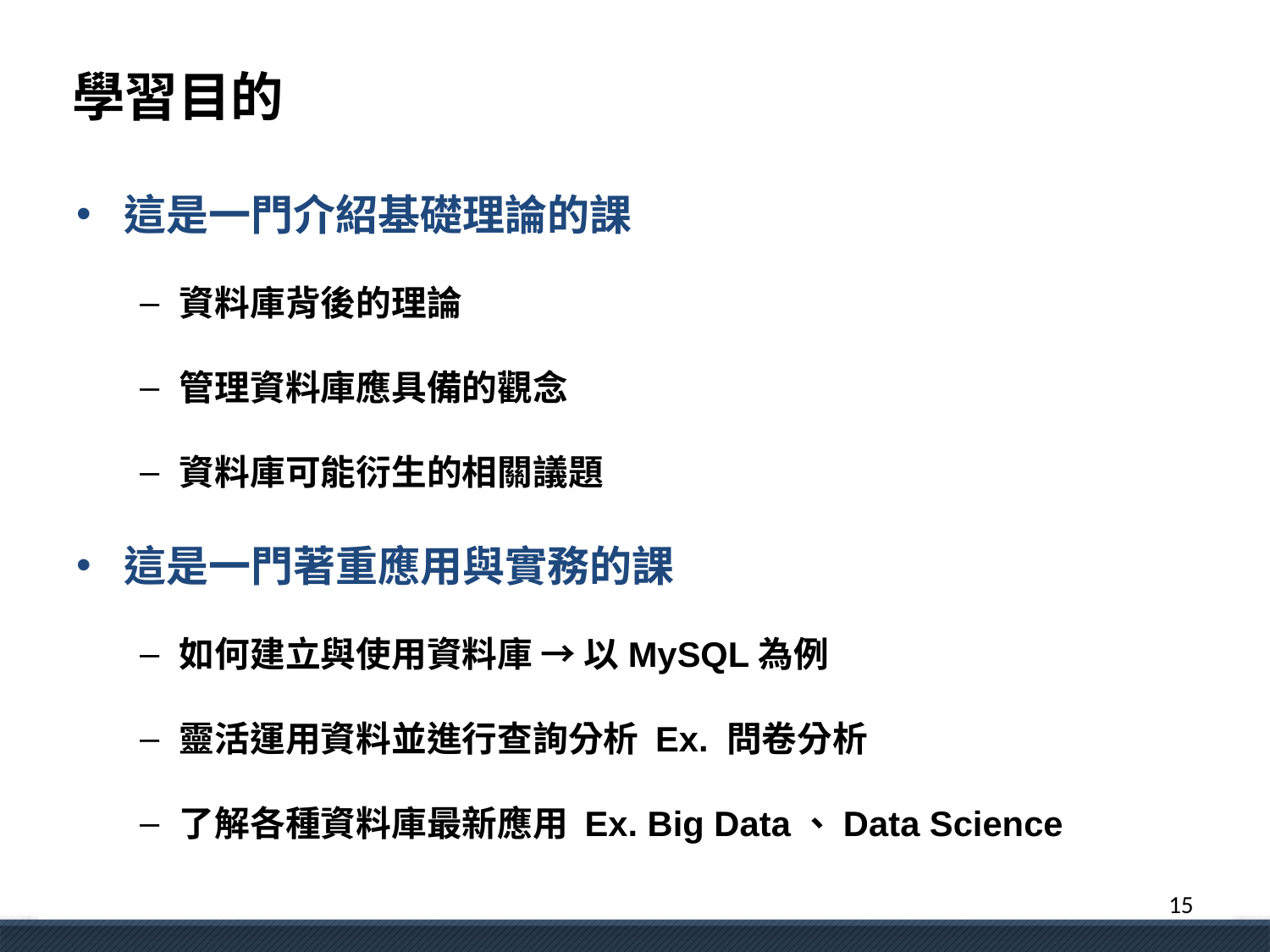

# 學習目的
這是一門介紹基礎理論的課
資料庫背後的理論
管理資料庫應具備的觀念
資料庫可能衍生的相關議題
這是一門著重應用與實務的課
如何建立與使用資料庫 → 以MySQL為例
靈活運用資料並進行查詢分析 Ex. 問卷分析
了解各種資料庫最新應用 Ex. Big Data、Data Science
15